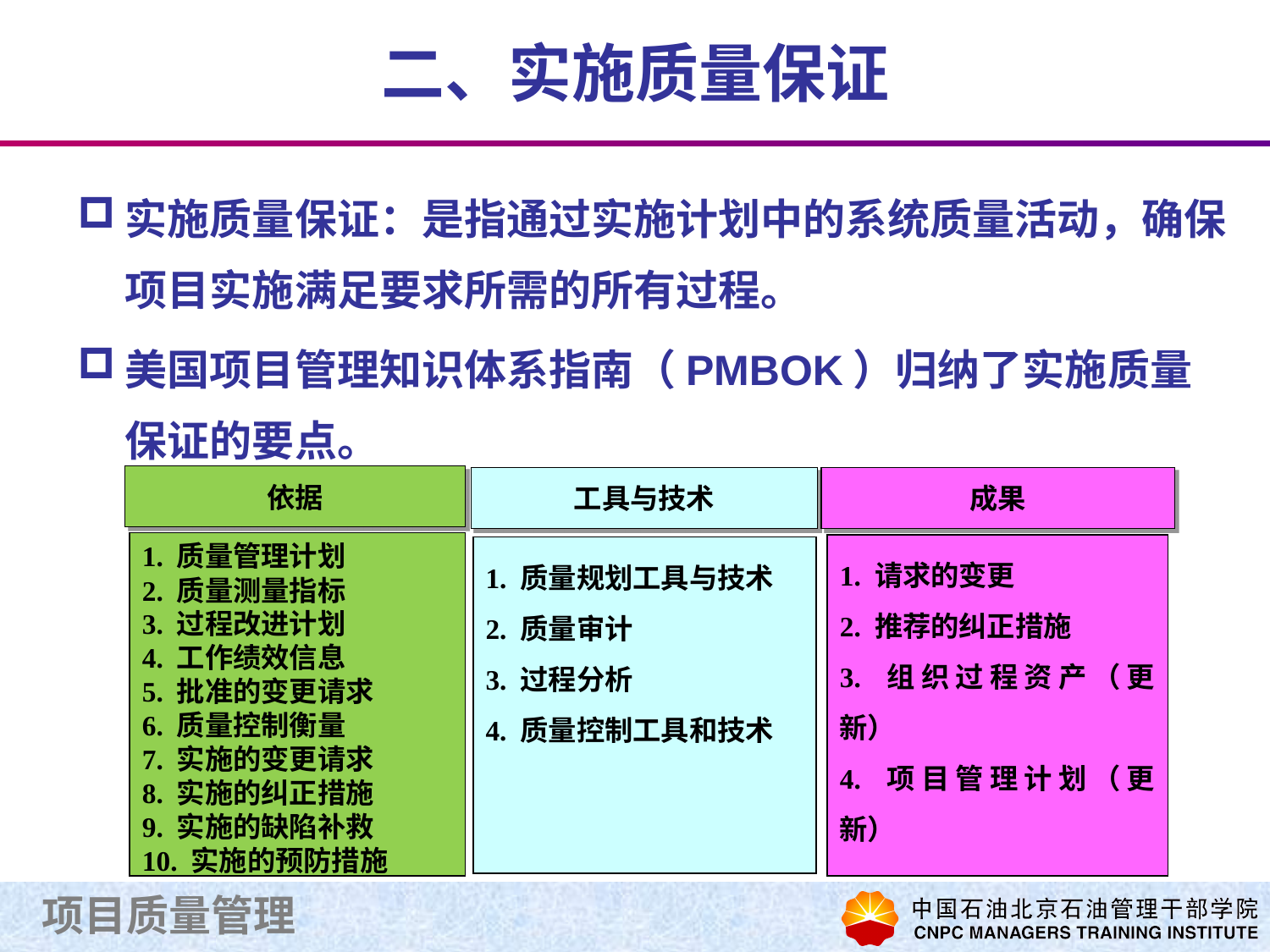

# 二、实施质量保证
实施质量保证：是指通过实施计划中的系统质量活动，确保项目实施满足要求所需的所有过程。
美国项目管理知识体系指南（PMBOK）归纳了实施质量保证的要点。
依据
工具与技术
成果
1. 质量管理计划
2. 质量测量指标
3. 过程改进计划
4. 工作绩效信息
5. 批准的变更请求
6. 质量控制衡量
7. 实施的变更请求
8. 实施的纠正措施
9. 实施的缺陷补救
10. 实施的预防措施
1. 请求的变更
2. 推荐的纠正措施
3. 组织过程资产（更新）
4. 项目管理计划（更新）

1. 质量规划工具与技术
2. 质量审计
3. 过程分析
4. 质量控制工具和技术